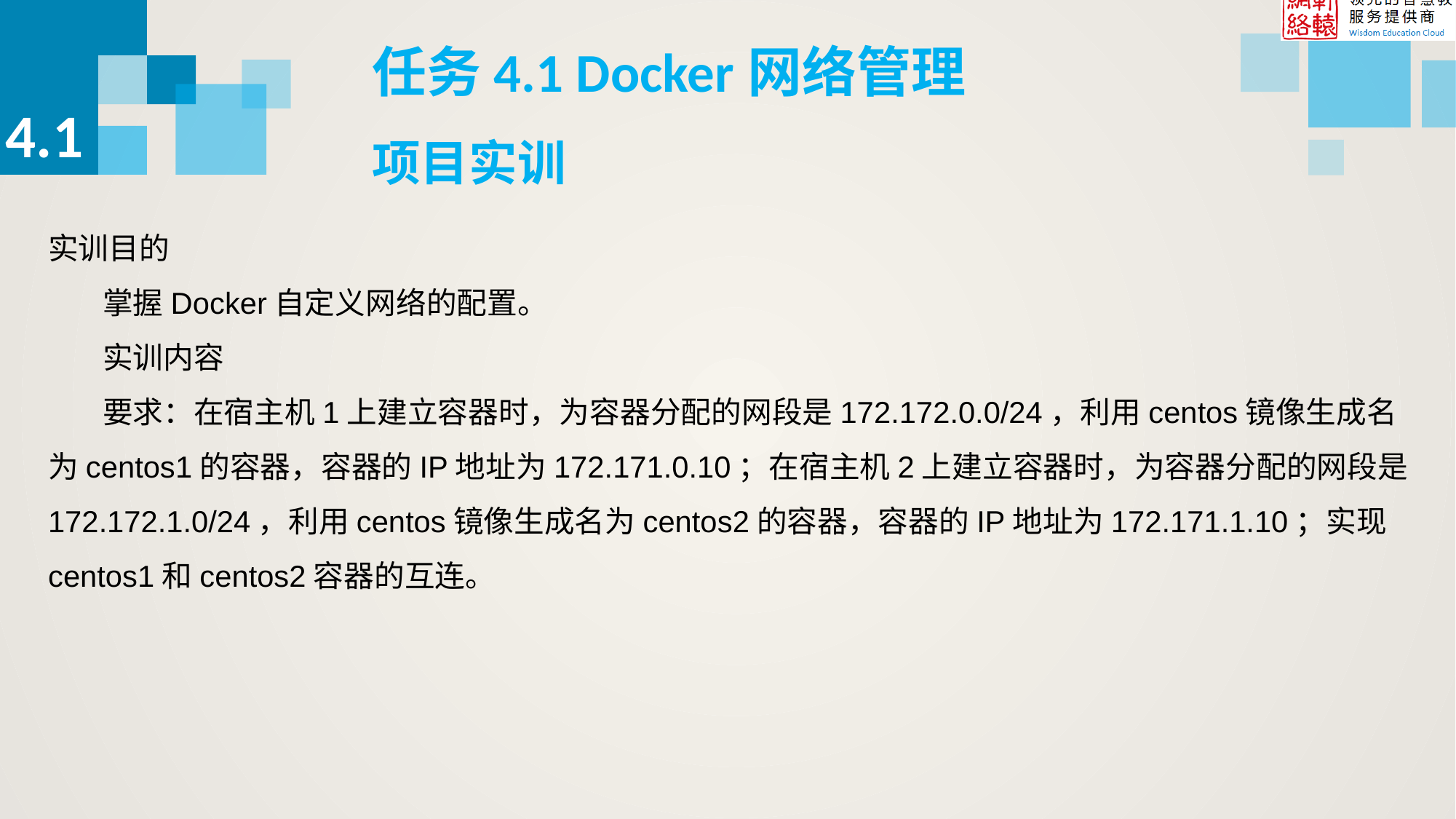

任务4.1 Docker网络管理
4.1
项目实训
实训目的
掌握Docker自定义网络的配置。
实训内容
要求：在宿主机1上建立容器时，为容器分配的网段是172.172.0.0/24，利用centos镜像生成名为centos1的容器，容器的IP地址为172.171.0.10；在宿主机2上建立容器时，为容器分配的网段是172.172.1.0/24，利用centos镜像生成名为centos2的容器，容器的IP地址为172.171.1.10；实现centos1和centos2容器的互连。